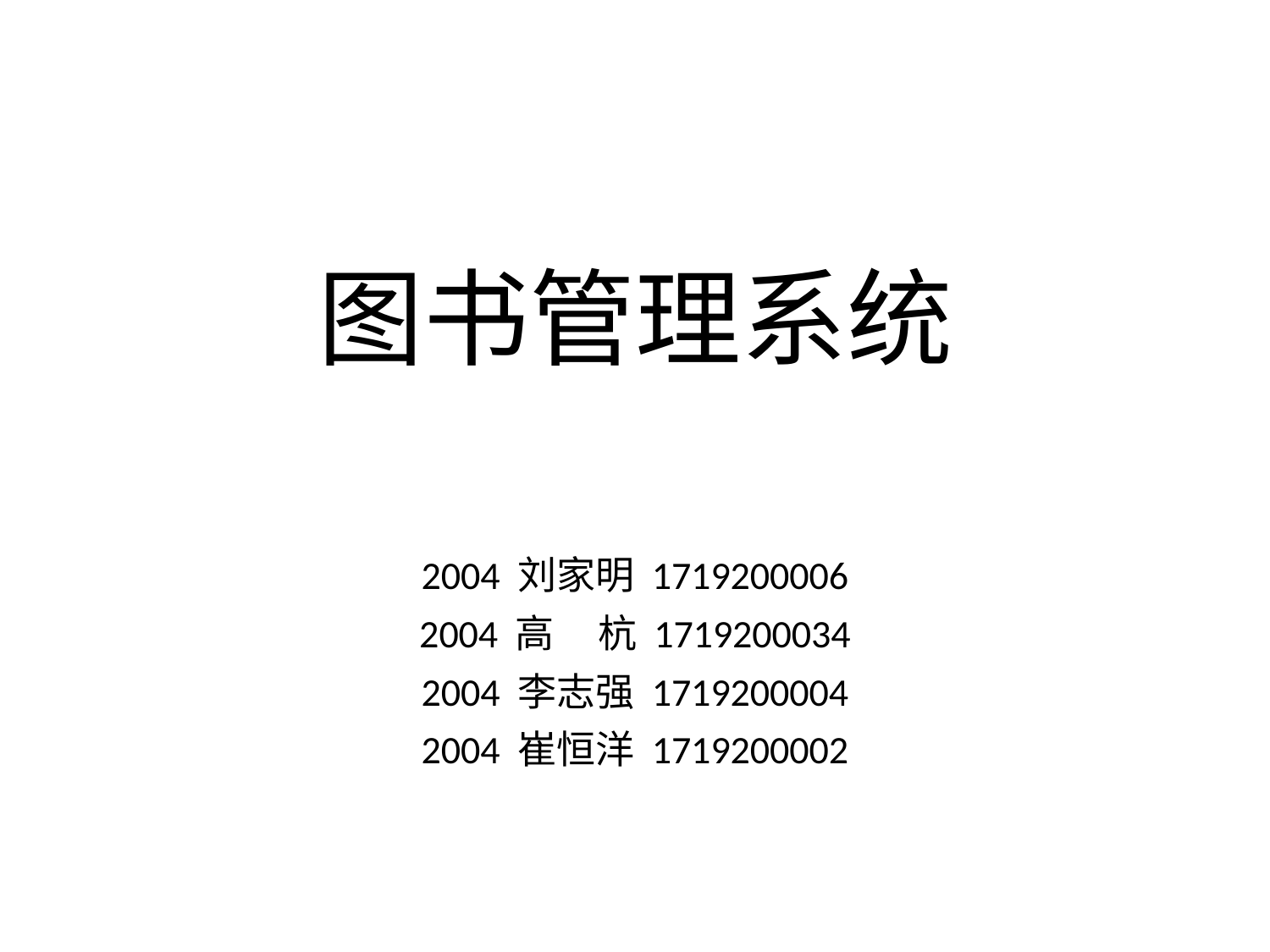

# 图书管理系统
2004 刘家明 1719200006
2004 高     杭 1719200034
2004 李志强 1719200004
2004 崔恒洋 1719200002